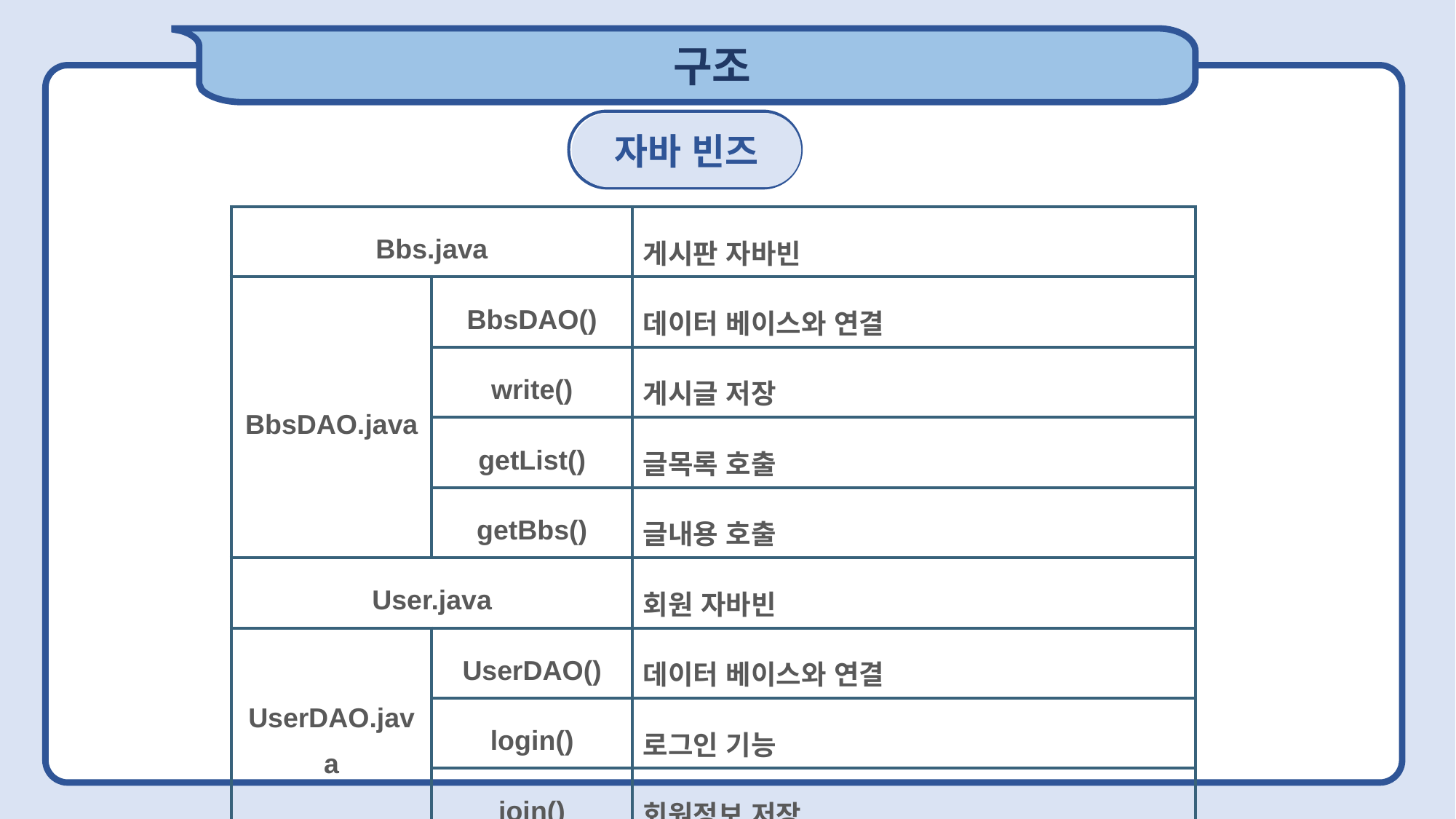

구조
CONTENTS
자바 빈즈
| Bbs.java |  | 게시판 자바빈 |
| --- | --- | --- |
| BbsDAO.java | BbsDAO() | 데이터 베이스와 연결 |
|  | write() | 게시글 저장 |
|  | getList() | 글목록 호출 |
|  | getBbs() | 글내용 호출 |
| User.java |  | 회원 자바빈 |
| UserDAO.java | UserDAO() | 데이터 베이스와 연결 |
|  | login() | 로그인 기능 |
|  | join() | 회원정보 저장 |